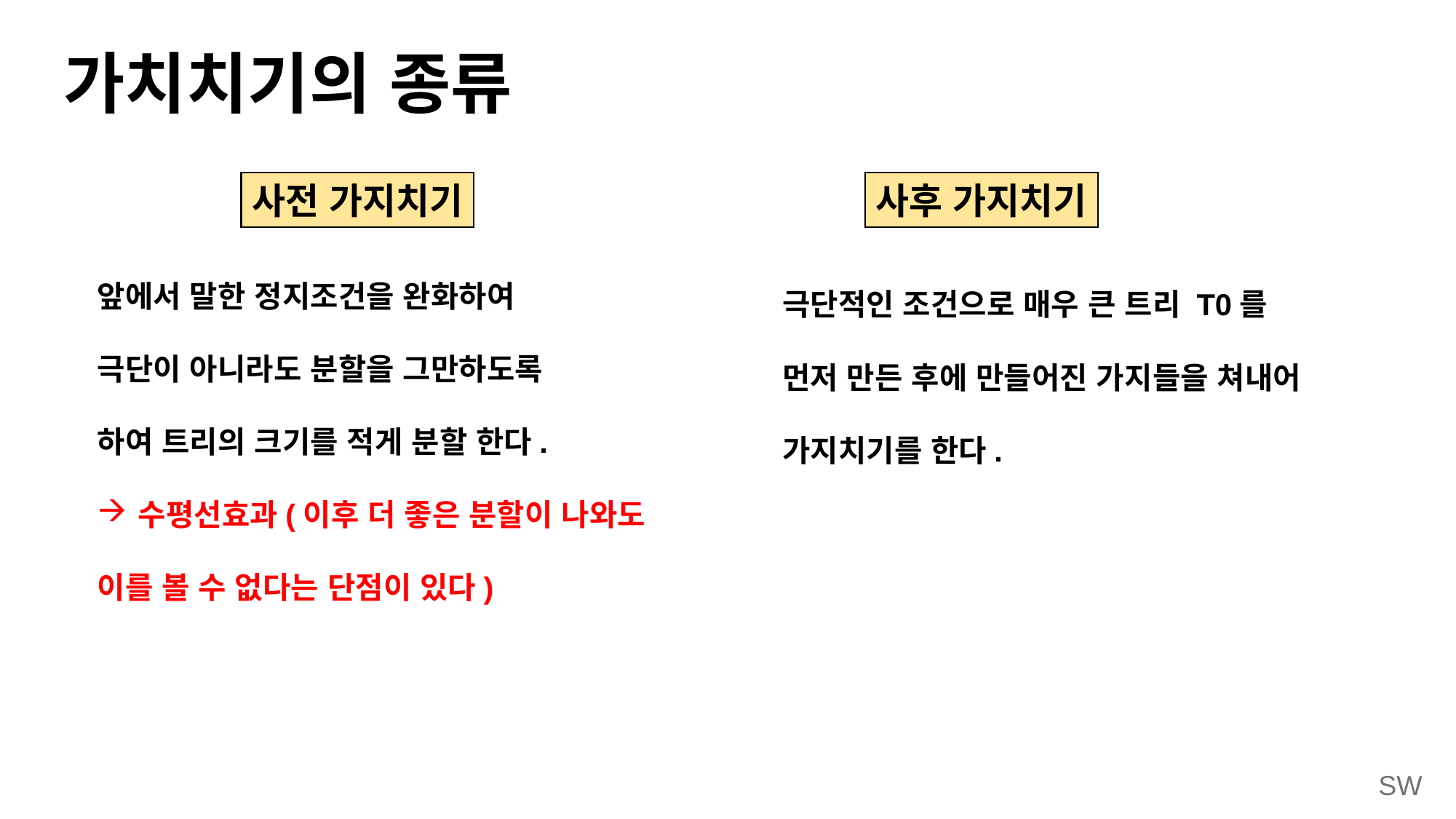

# 가치치기의 종류
사전 가지치기
사후 가지치기
앞에서 말한 정지조건을 완화하여

극단이 아니라도 분할을 그만하도록

하여 트리의 크기를 적게 분할 한다.

수평선효과(이후 더 좋은 분할이 나와도

이를 볼 수 없다는 단점이 있다)
극단적인 조건으로 매우 큰 트리 T0를

먼저 만든 후에 만들어진 가지들을 쳐내어

가지치기를 한다.